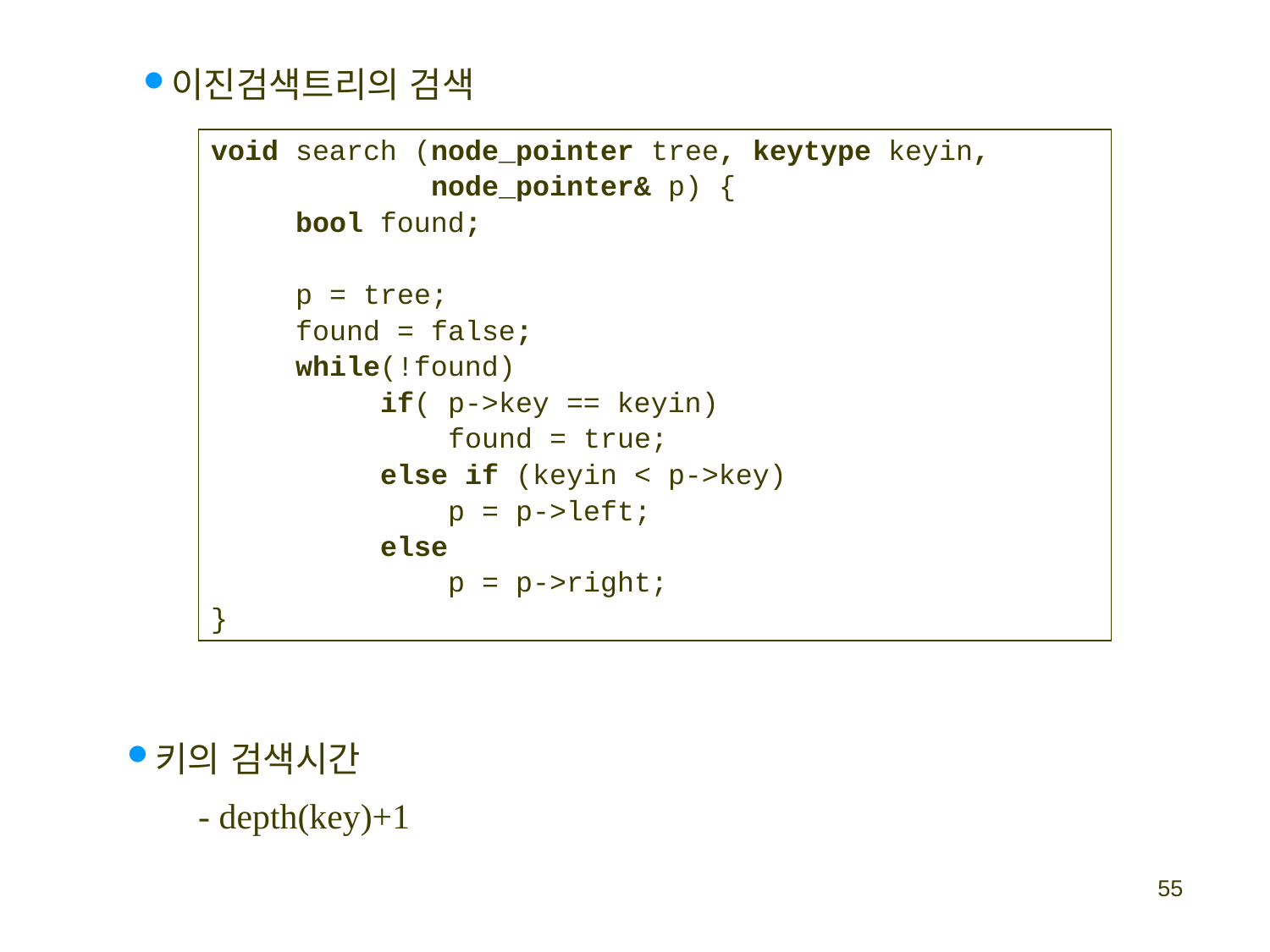

이진검색트리의 검색
void search (node_pointer tree, keytype keyin,
             node_pointer& p) {
     bool found;

     p = tree;
     found = false;
     while(!found)
          if( p->key == keyin)
              found = true;
          else if (keyin < p->key)
              p = p->left;
          else
              p = p->right;
}
키의 검색시간
        - depth(key)+1
55